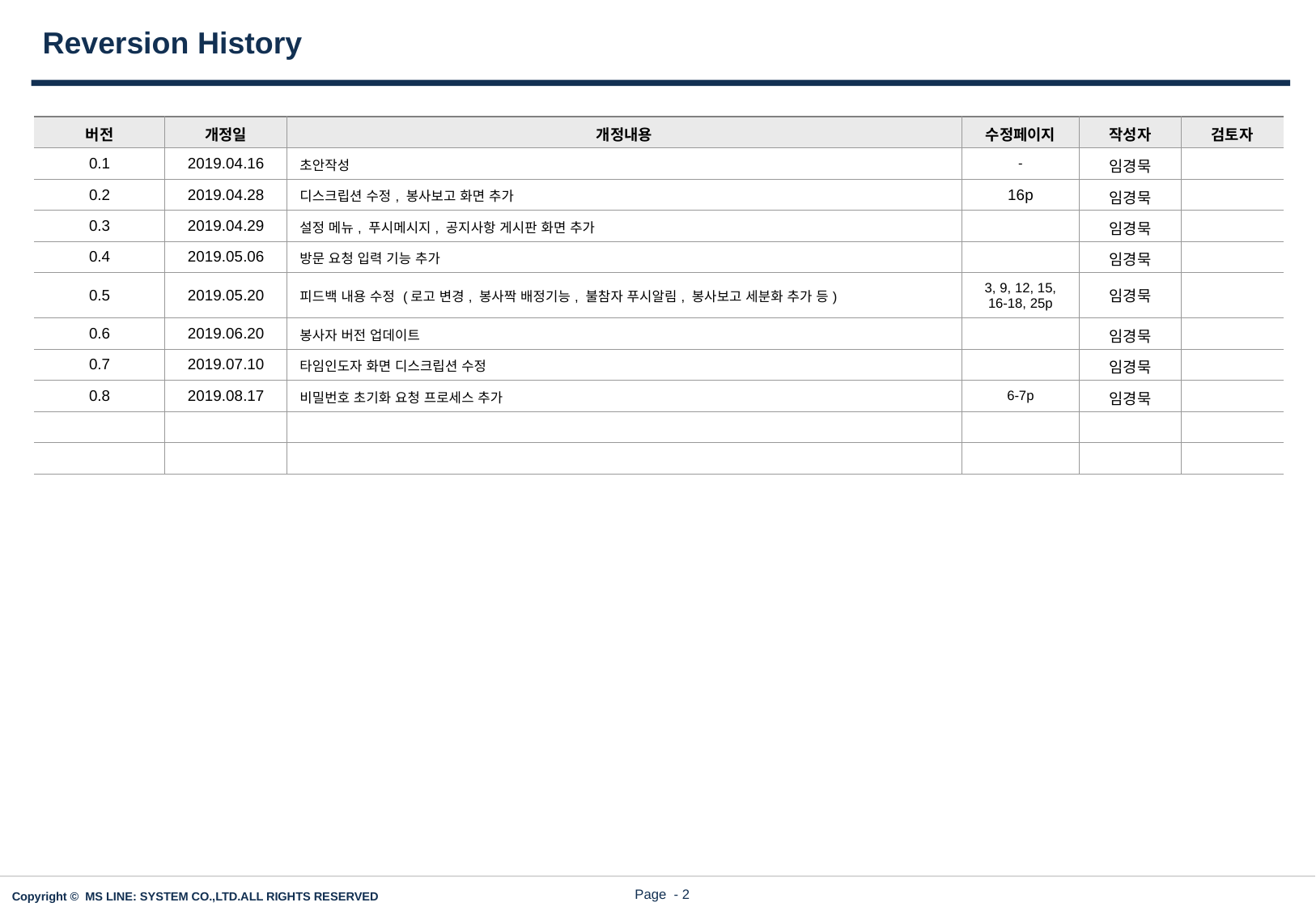

Reversion History
| 버전 | 개정일 | 개정내용 | 수정페이지 | 작성자 | 검토자 |
| --- | --- | --- | --- | --- | --- |
| 0.1 | 2019.04.16 | 초안작성 | - | 임경묵 |  |
| 0.2 | 2019.04.28 | 디스크립션 수정, 봉사보고 화면 추가 | 16p | 임경묵 |  |
| 0.3 | 2019.04.29 | 설정 메뉴, 푸시메시지, 공지사항 게시판 화면 추가 |  | 임경묵 |  |
| 0.4 | 2019.05.06 | 방문 요청 입력 기능 추가 |  | 임경묵 |  |
| 0.5 | 2019.05.20 | 피드백 내용 수정 (로고 변경, 봉사짝 배정기능, 불참자 푸시알림, 봉사보고 세분화 추가 등) | 3, 9, 12, 15, 16-18, 25p | 임경묵 |  |
| 0.6 | 2019.06.20 | 봉사자 버전 업데이트 |  | 임경묵 |  |
| 0.7 | 2019.07.10 | 타임인도자 화면 디스크립션 수정 |  | 임경묵 |  |
| 0.8 | 2019.08.17 | 비밀번호 초기화 요청 프로세스 추가 | 6-7p | 임경묵 |  |
|  |  |  |  |  |  |
|  |  |  |  |  |  |